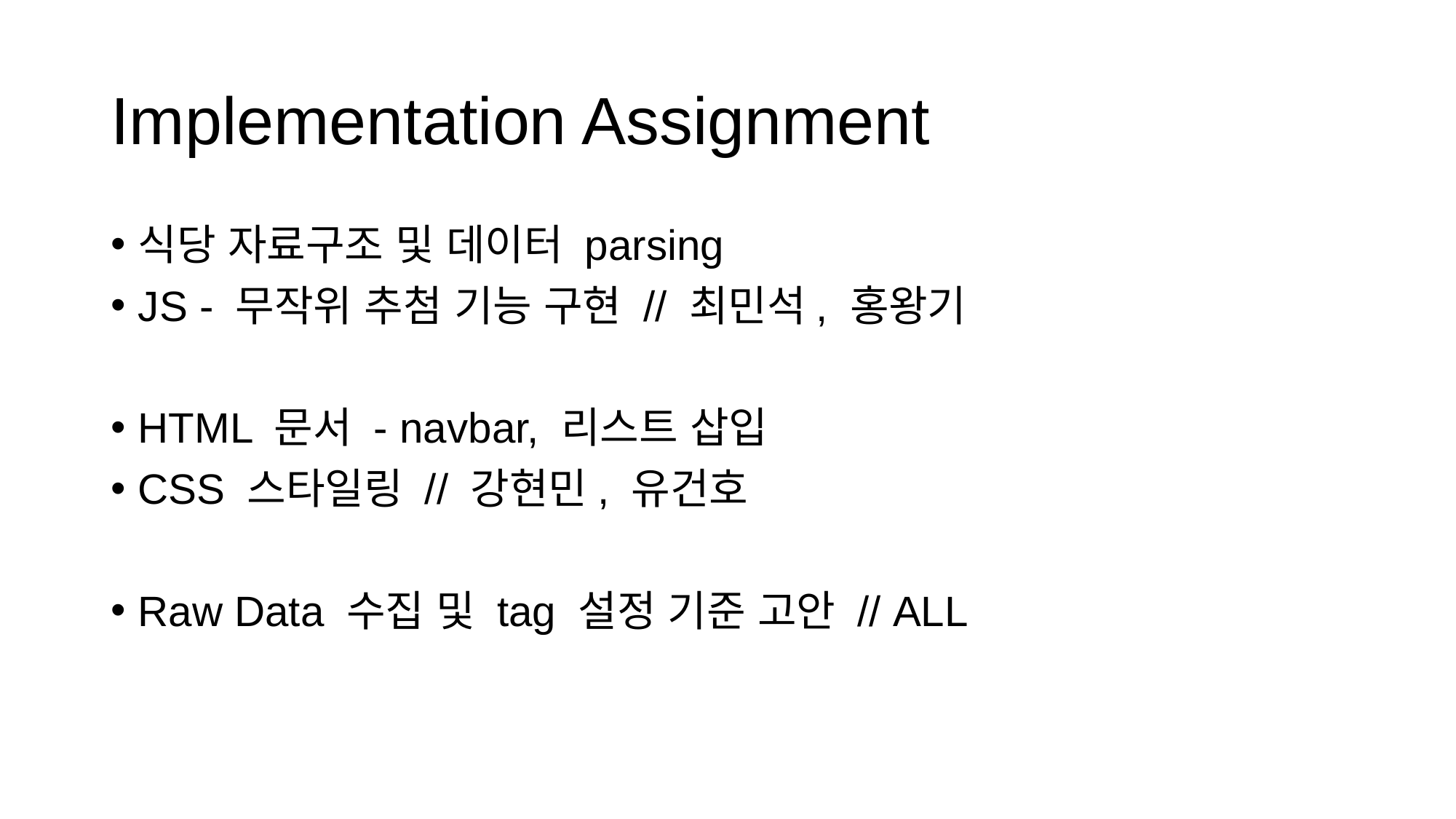

# Implementation Assignment
식당 자료구조 및 데이터 parsing
JS - 무작위 추첨 기능 구현 // 최민석, 홍왕기

HTML 문서 - navbar, 리스트 삽입
CSS 스타일링 // 강현민, 유건호

Raw Data 수집 및 tag 설정 기준 고안 // ALL